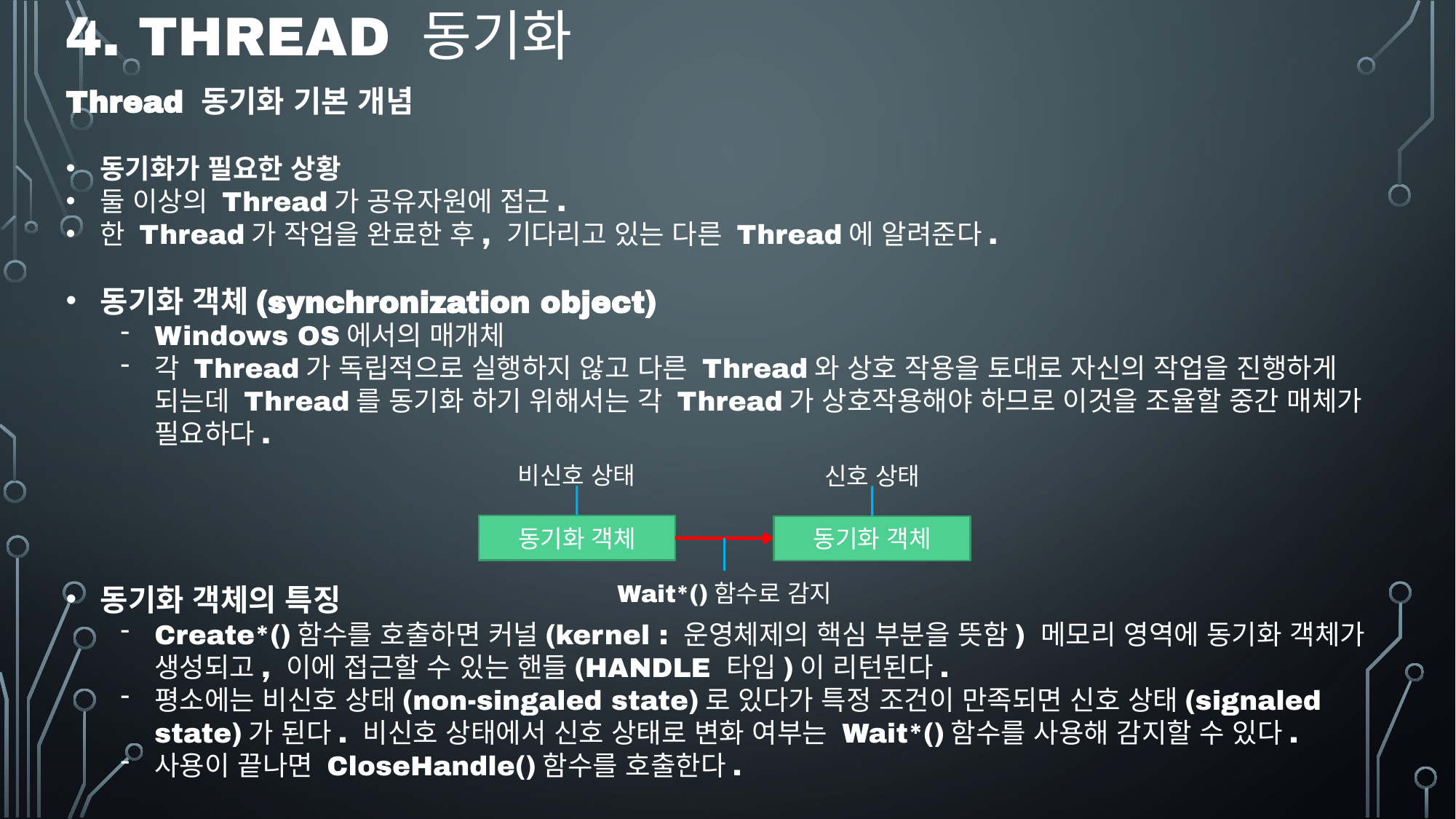

# 4. Thread 동기화
Thread 동기화 기본 개념

동기화가 필요한 상황
둘 이상의 Thread가 공유자원에 접근.
한 Thread가 작업을 완료한 후, 기다리고 있는 다른 Thread에 알려준다.

동기화 객체(synchronization object)
Windows OS에서의 매개체
각 Thread가 독립적으로 실행하지 않고 다른 Thread와 상호 작용을 토대로 자신의 작업을 진행하게 되는데 Thread를 동기화 하기 위해서는 각 Thread가 상호작용해야 하므로 이것을 조율할 중간 매체가 필요하다.

동기화 객체의 특징
Create*()함수를 호출하면 커널(kernel : 운영체제의 핵심 부분을 뜻함) 메모리 영역에 동기화 객체가 생성되고, 이에 접근할 수 있는 핸들(HANDLE 타입)이 리턴된다.
평소에는 비신호 상태(non-singaled state)로 있다가 특정 조건이 만족되면 신호 상태(signaled state)가 된다. 비신호 상태에서 신호 상태로 변화 여부는 Wait*()함수를 사용해 감지할 수 있다.
사용이 끝나면 CloseHandle()함수를 호출한다.
비신호 상태
신호 상태
동기화 객체
동기화 객체
Wait*()함수로 감지